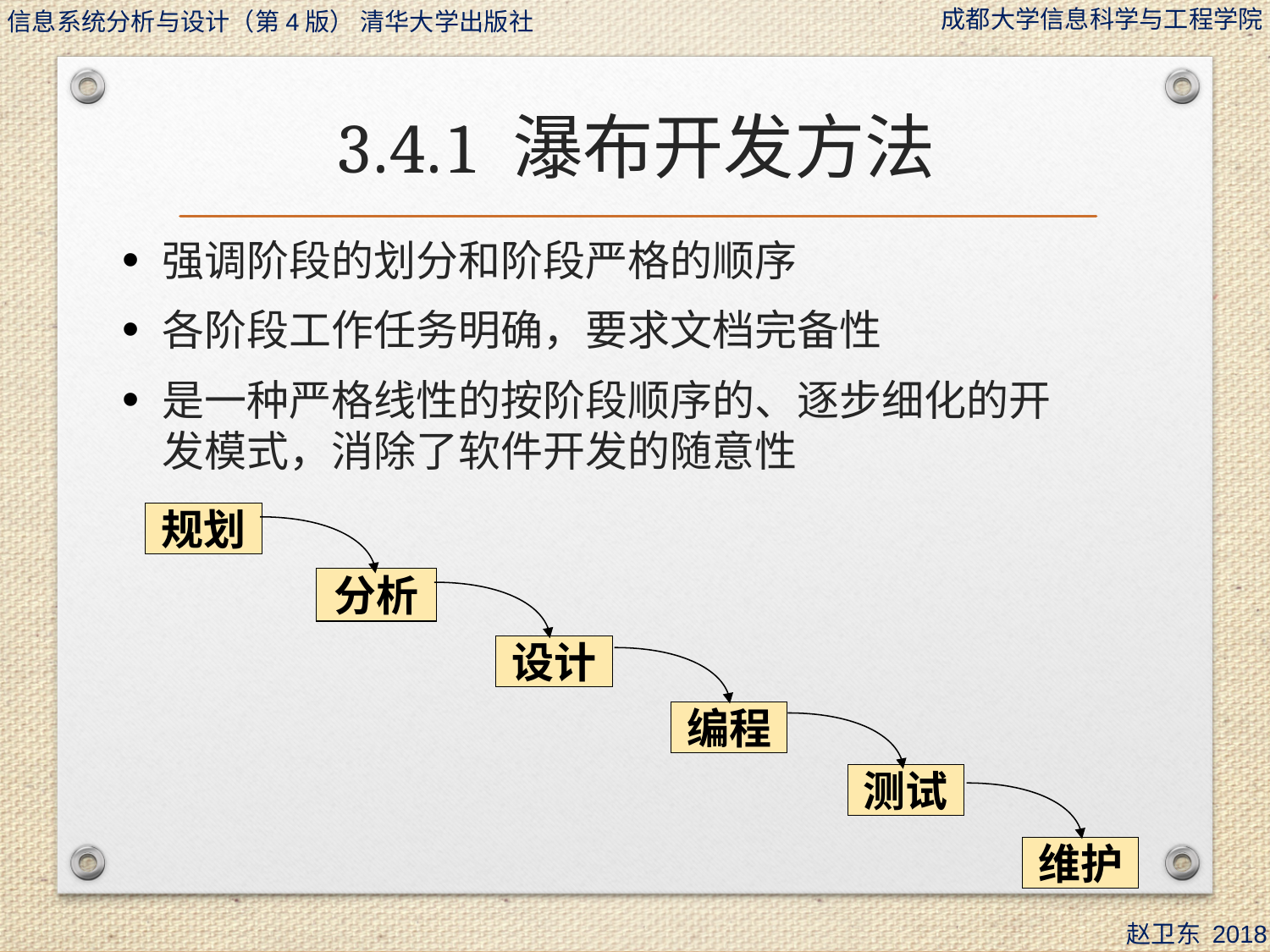

# 3.4.1 瀑布开发方法
强调阶段的划分和阶段严格的顺序
各阶段工作任务明确，要求文档完备性
是一种严格线性的按阶段顺序的、逐步细化的开发模式，消除了软件开发的随意性

规划

分析

设计

编程

测试

维护